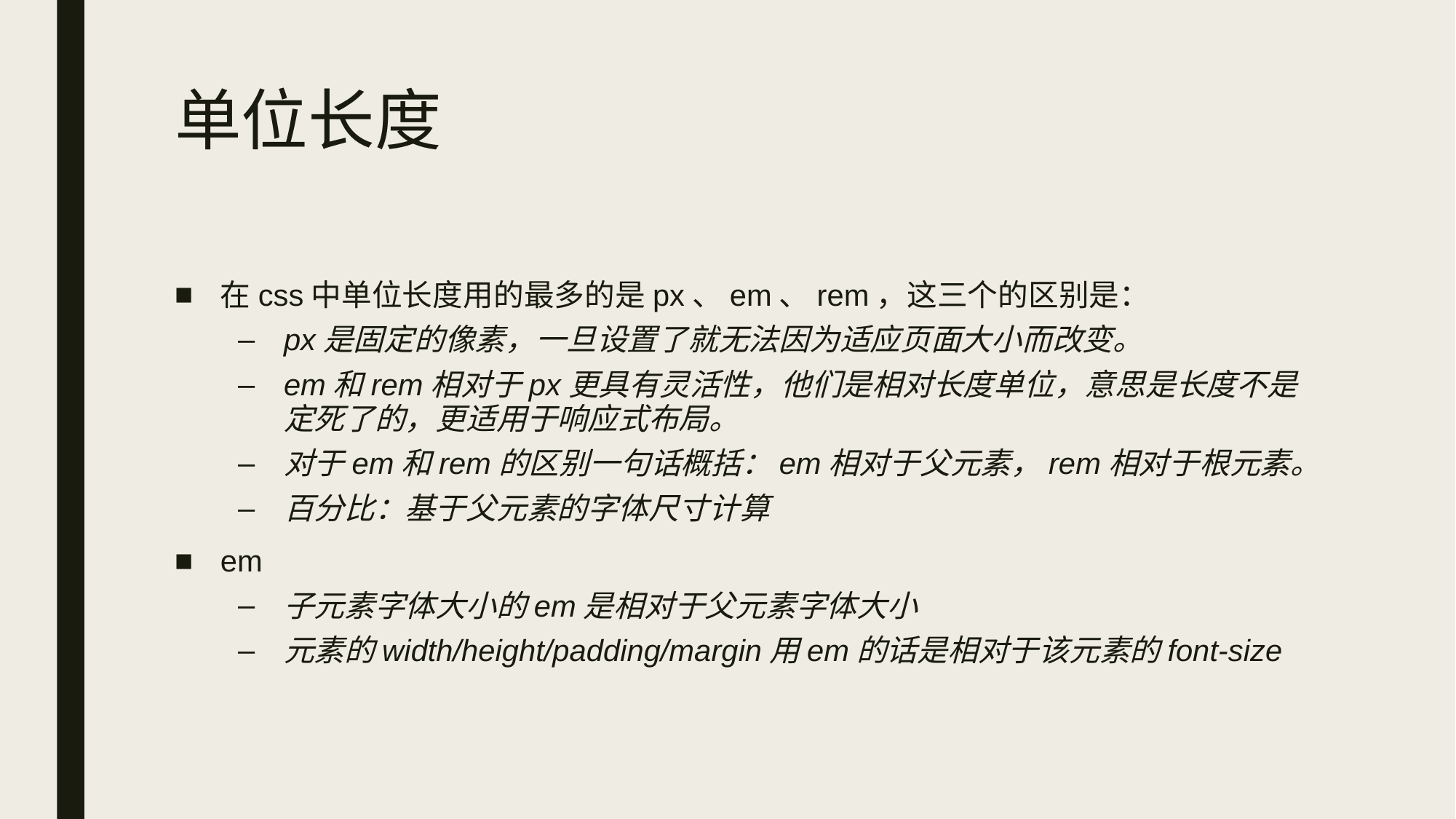

# 单位长度
在css中单位长度用的最多的是px、em、rem，这三个的区别是：
px是固定的像素，一旦设置了就无法因为适应页面大小而改变。
em和rem相对于px更具有灵活性，他们是相对长度单位，意思是长度不是定死了的，更适用于响应式布局。
对于em和rem的区别一句话概括：em相对于父元素，rem相对于根元素。
百分比：基于父元素的字体尺寸计算
em
子元素字体大小的em是相对于父元素字体大小
元素的width/height/padding/margin用em的话是相对于该元素的font-size